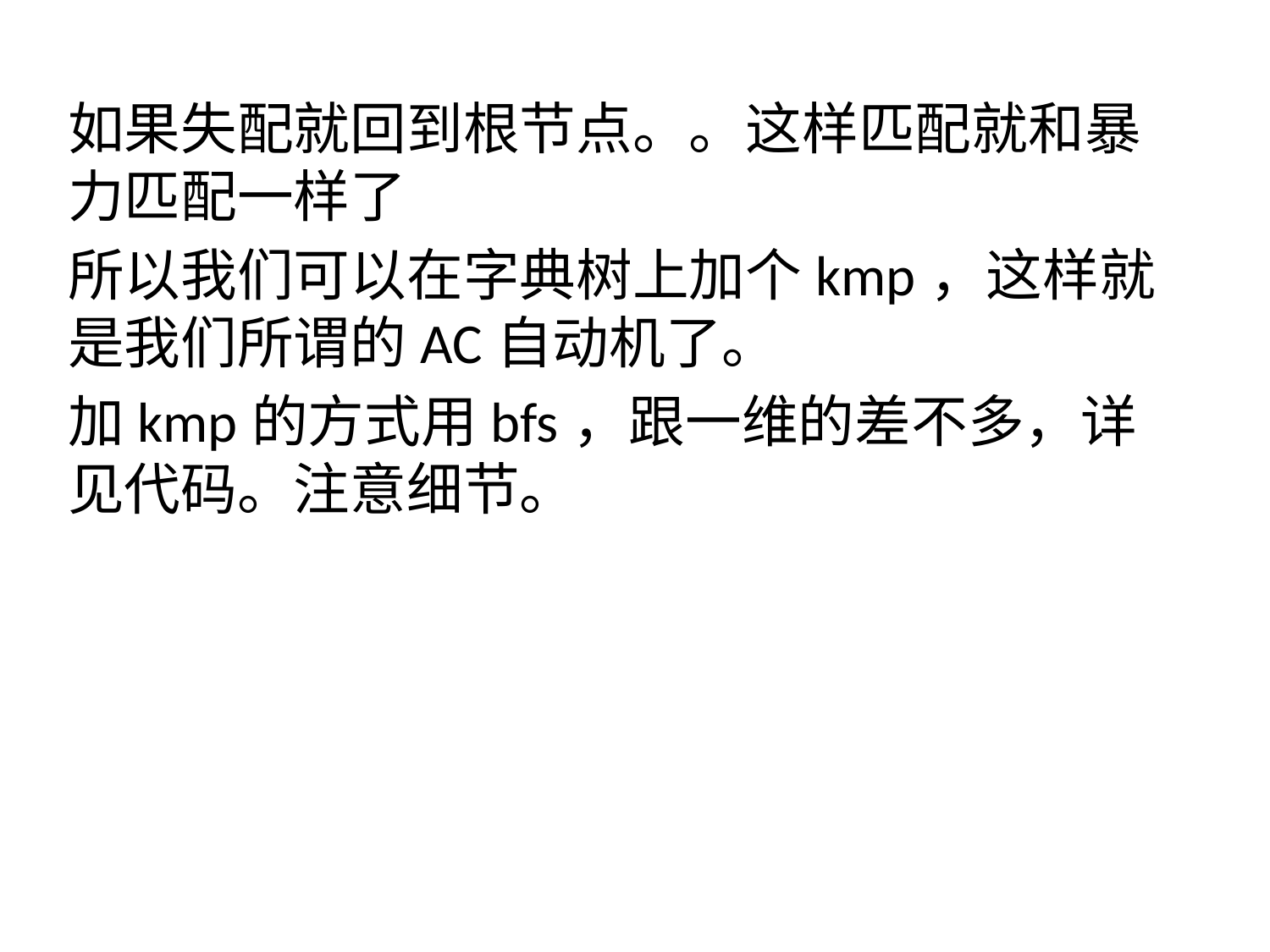

如果失配就回到根节点。。这样匹配就和暴力匹配一样了
所以我们可以在字典树上加个kmp，这样就是我们所谓的AC自动机了。
加kmp的方式用bfs，跟一维的差不多，详见代码。注意细节。